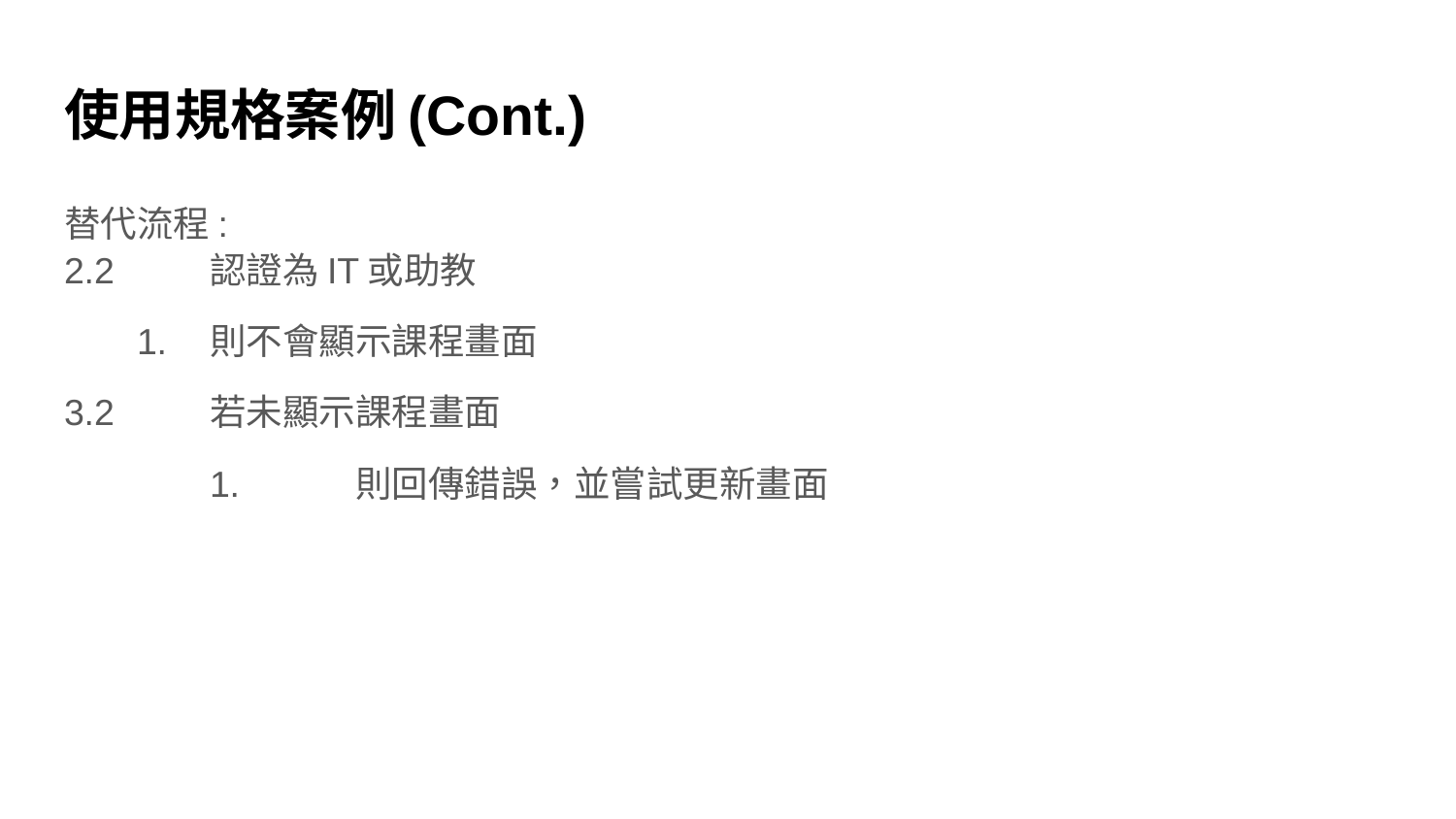

# 使用規格案例(Cont.)

替代流程:
2.2	認證為IT或助教
1.	則不會顯示課程畫面
3.2	若未顯示課程畫面
	1.	則回傳錯誤，並嘗試更新畫面